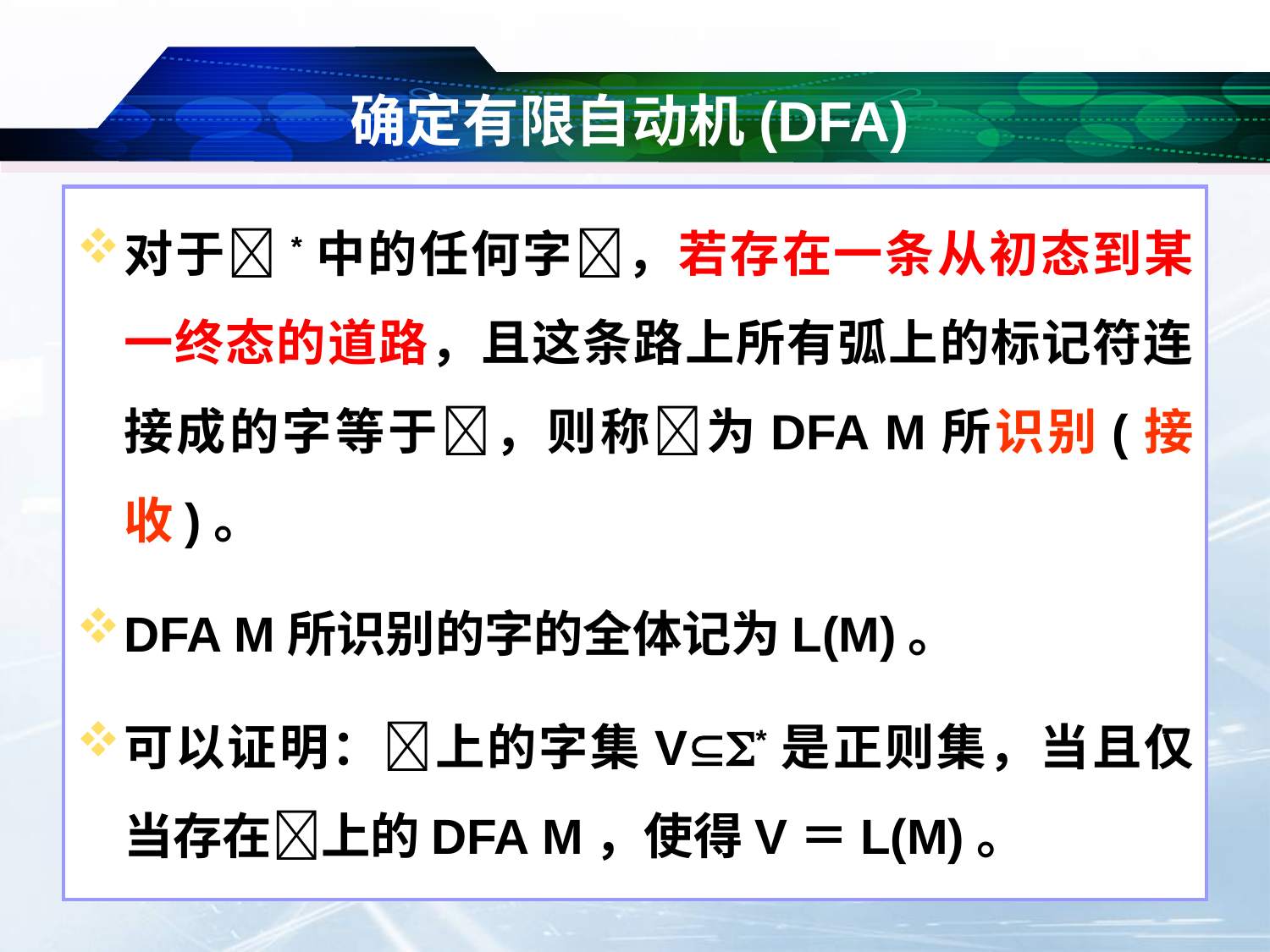

# 确定有限自动机(DFA)
对于Σ*中的任何字α，若存在一条从初态到某一终态的道路，且这条路上所有弧上的标记符连接成的字等于α，则称α为DFA M所识别(接收)。
DFA M所识别的字的全体记为L(M)。
可以证明：Σ上的字集V⊆Σ*是正则集，当且仅当存在Σ上的DFA M，使得V＝L(M)。